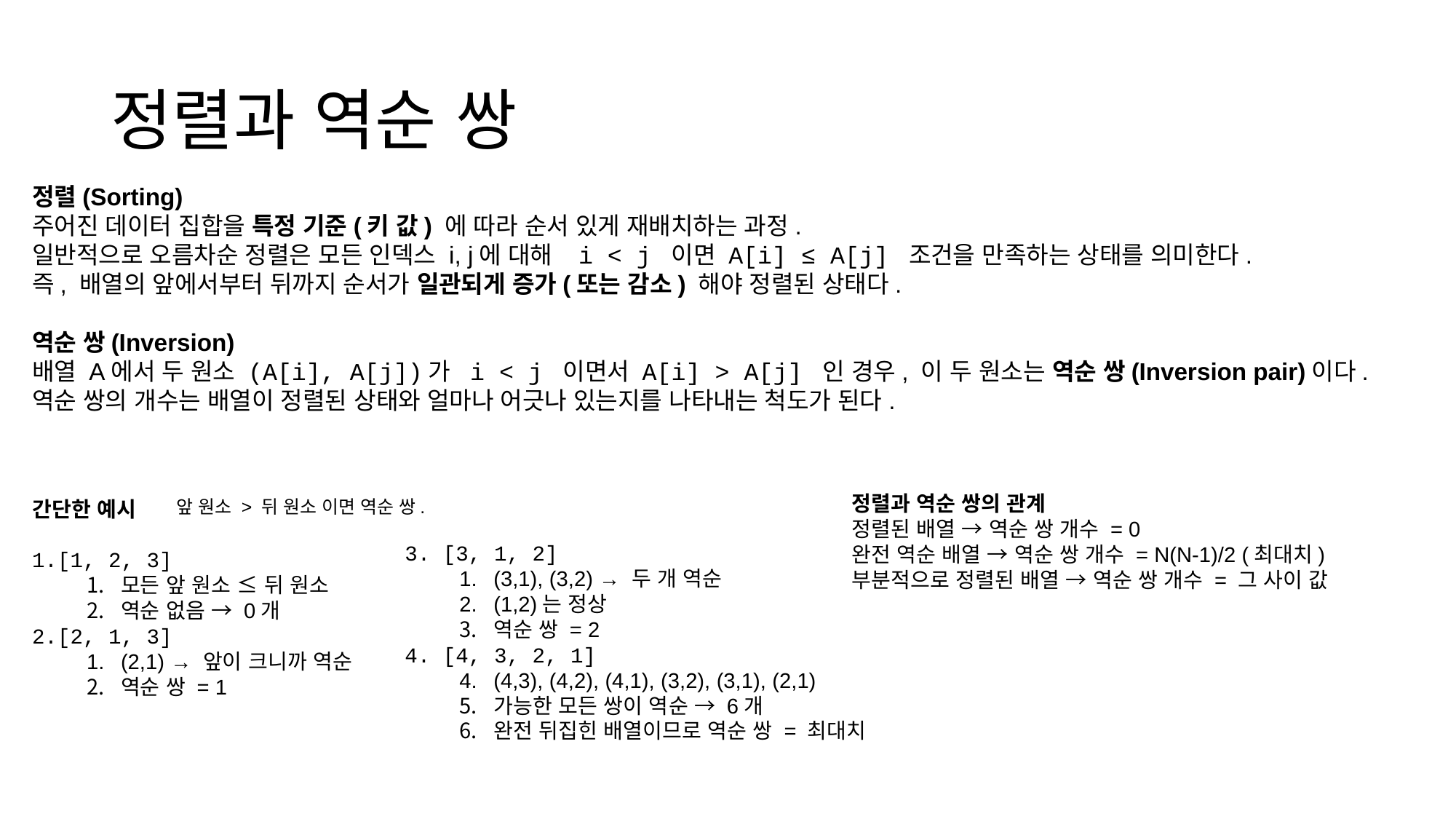

# 정렬과 역순 쌍
정렬(Sorting)
주어진 데이터 집합을 특정 기준(키 값) 에 따라 순서 있게 재배치하는 과정.
일반적으로 오름차순 정렬은 모든 인덱스 i, j에 대해   i < j 이면 A[i] ≤ A[j] 조건을 만족하는 상태를 의미한다.
즉, 배열의 앞에서부터 뒤까지 순서가 일관되게 증가(또는 감소) 해야 정렬된 상태다.

역순 쌍(Inversion)
배열 A에서 두 원소 (A[i], A[j])가  i < j 이면서 A[i] > A[j] 인 경우, 이 두 원소는 역순 쌍(Inversion pair)이다.
역순 쌍의 개수는 배열이 정렬된 상태와 얼마나 어긋나 있는지를 나타내는 척도가 된다.
정렬과 역순 쌍의 관계
정렬된 배열 → 역순 쌍 개수 = 0
완전 역순 배열 → 역순 쌍 개수 = N(N-1)/2 (최대치)
부분적으로 정렬된 배열 → 역순 쌍 개수 = 그 사이 값
간단한 예시

[1, 2, 3]
모든 앞 원소 ≤ 뒤 원소
역순 없음 → 0개
[2, 1, 3]
(2,1) → 앞이 크니까 역순
역순 쌍 = 1
앞 원소 > 뒤 원소 이면 역순 쌍.
3. [3, 1, 2]
(3,1), (3,2) → 두 개 역순
(1,2)는 정상
역순 쌍 = 2
4. [4, 3, 2, 1]
(4,3), (4,2), (4,1), (3,2), (3,1), (2,1)
가능한 모든 쌍이 역순 → 6개
완전 뒤집힌 배열이므로 역순 쌍 = 최대치